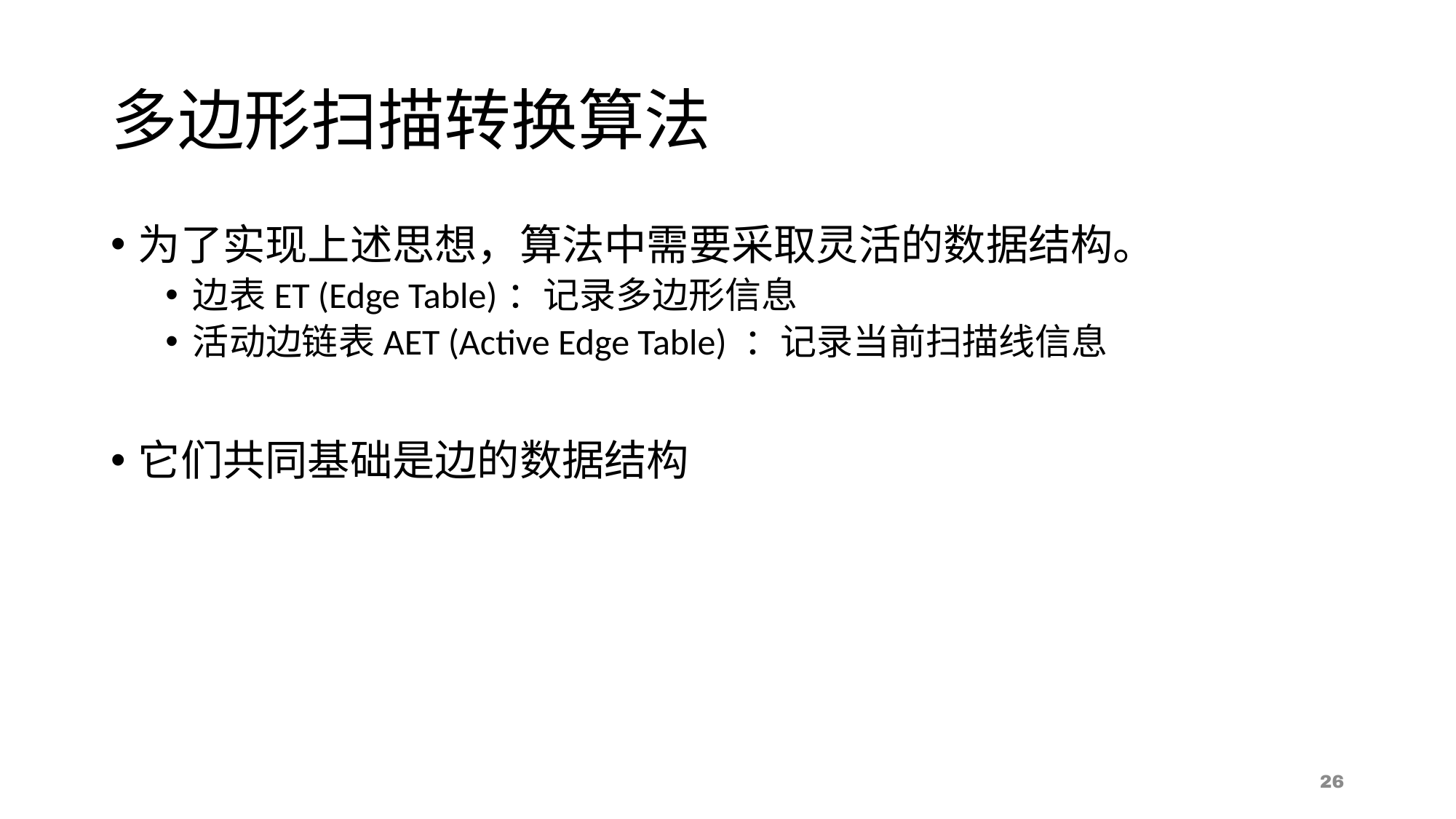

# 多边形扫描转换算法
为了实现上述思想，算法中需要采取灵活的数据结构。
边表ET (Edge Table)：记录多边形信息
活动边链表AET (Active Edge Table) ：记录当前扫描线信息

它们共同基础是边的数据结构
26